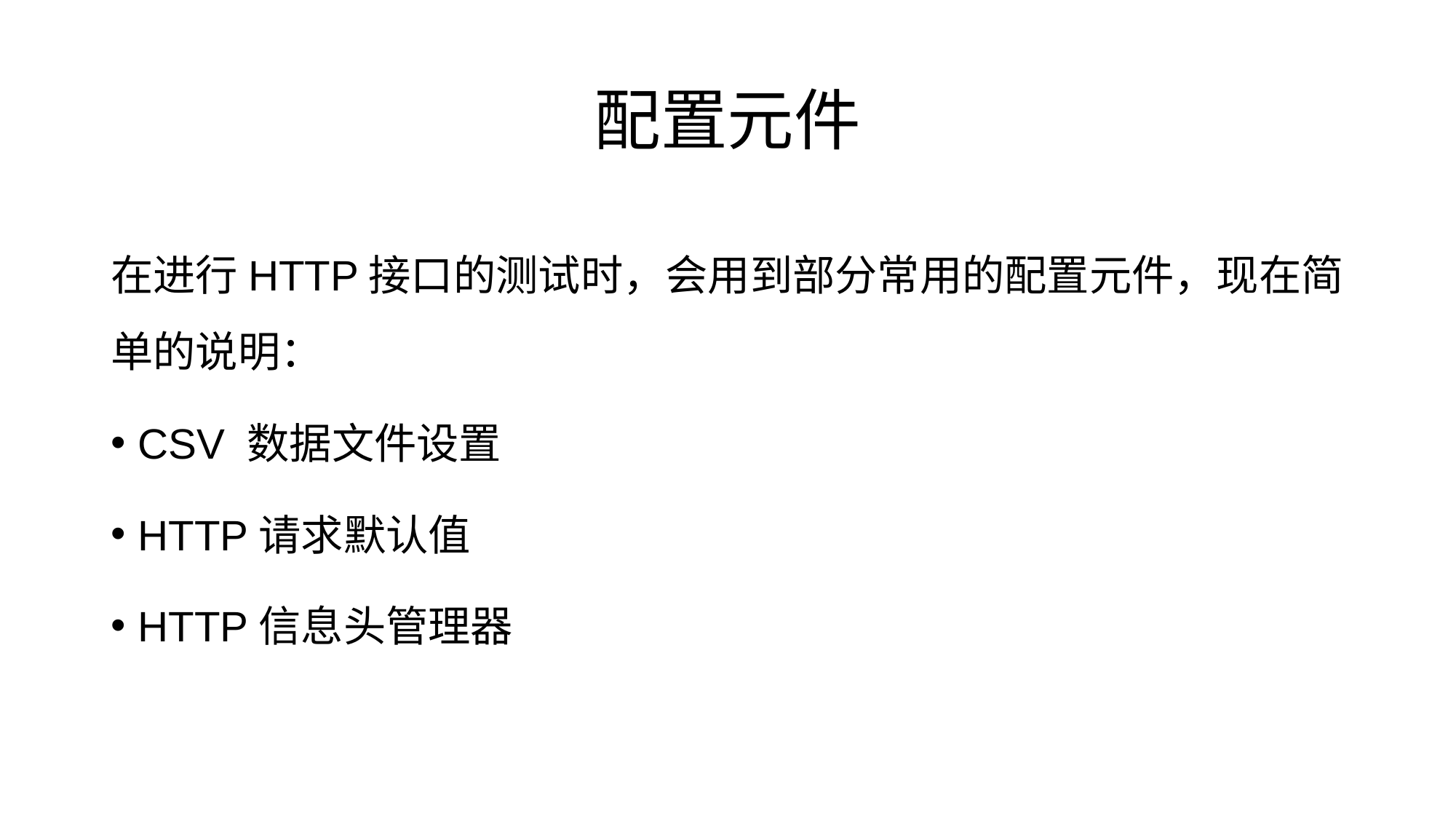

# 配置元件
在进行HTTP接口的测试时，会用到部分常用的配置元件，现在简单的说明：
CSV 数据文件设置
HTTP请求默认值
HTTP信息头管理器